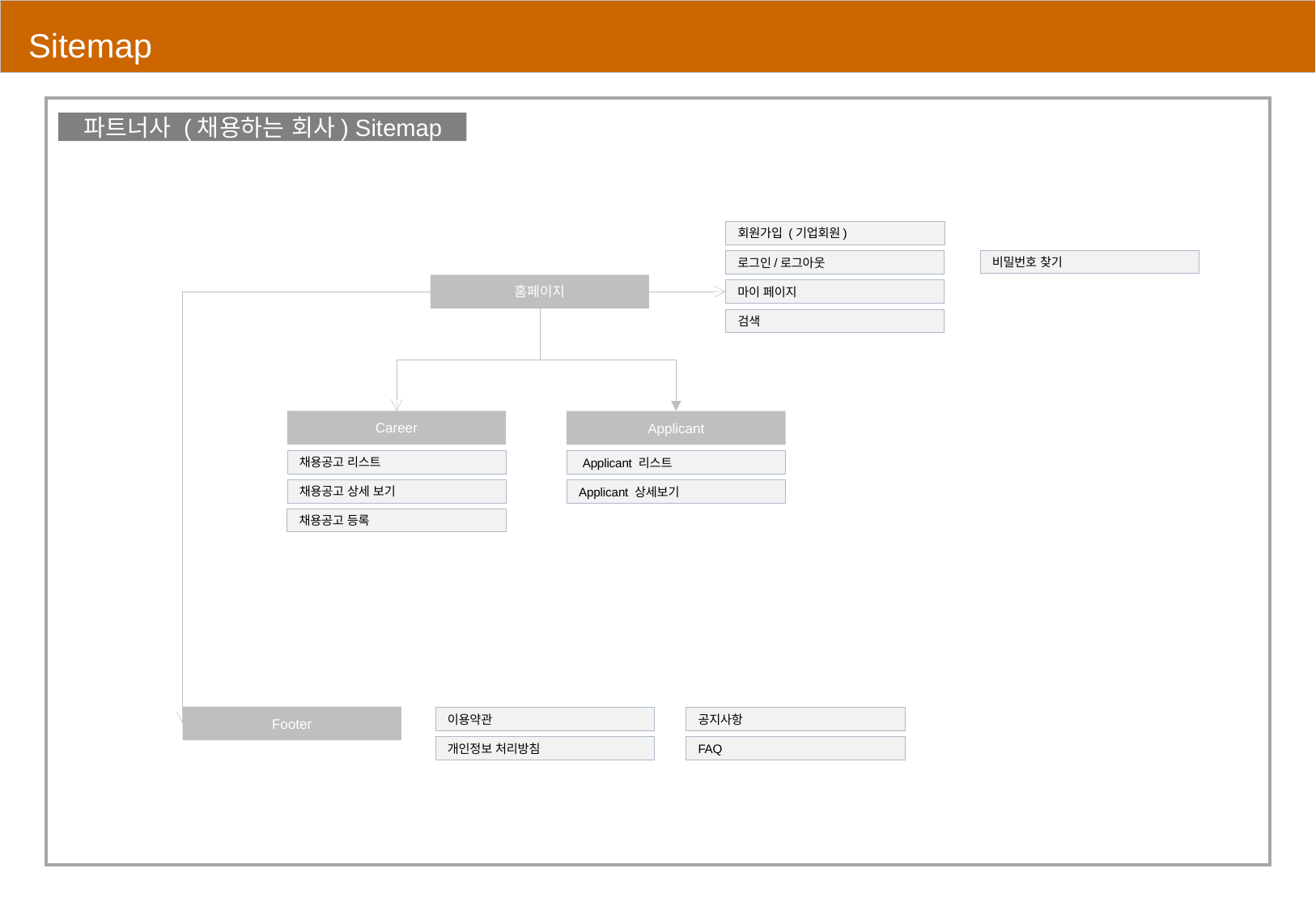

# Sitemap

   파트너사 (채용하는 회사) Sitemap
회원가입 (기업회원)
비밀번호 찾기
로그인/로그아웃
홈페이지
마이 페이지
검색
Career
Applicant
채용공고 리스트
 Applicant 리스트
채용공고 상세 보기
Applicant 상세보기
채용공고 등록
Footer
공지사항
이용약관
FAQ
개인정보 처리방침